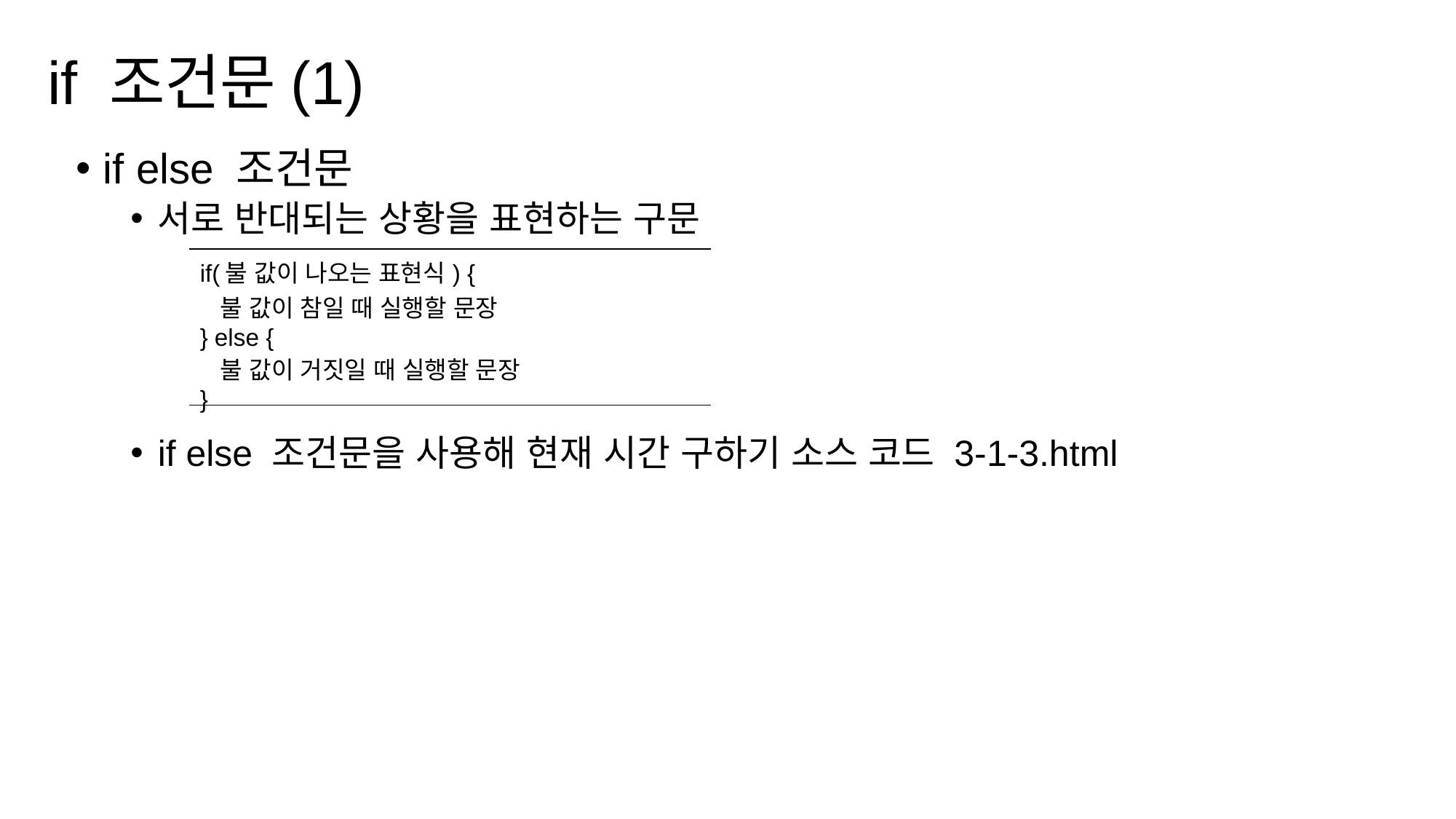

if 조건문(1)
if else 조건문
서로 반대되는 상황을 표현하는 구문

if else 조건문을 사용해 현재 시간 구하기 소스 코드 3-1-3.html

| if(불 값이 나오는 표현식) { 불 값이 참일 때 실행할 문장 } else { 불 값이 거짓일 때 실행할 문장 } |
| --- |